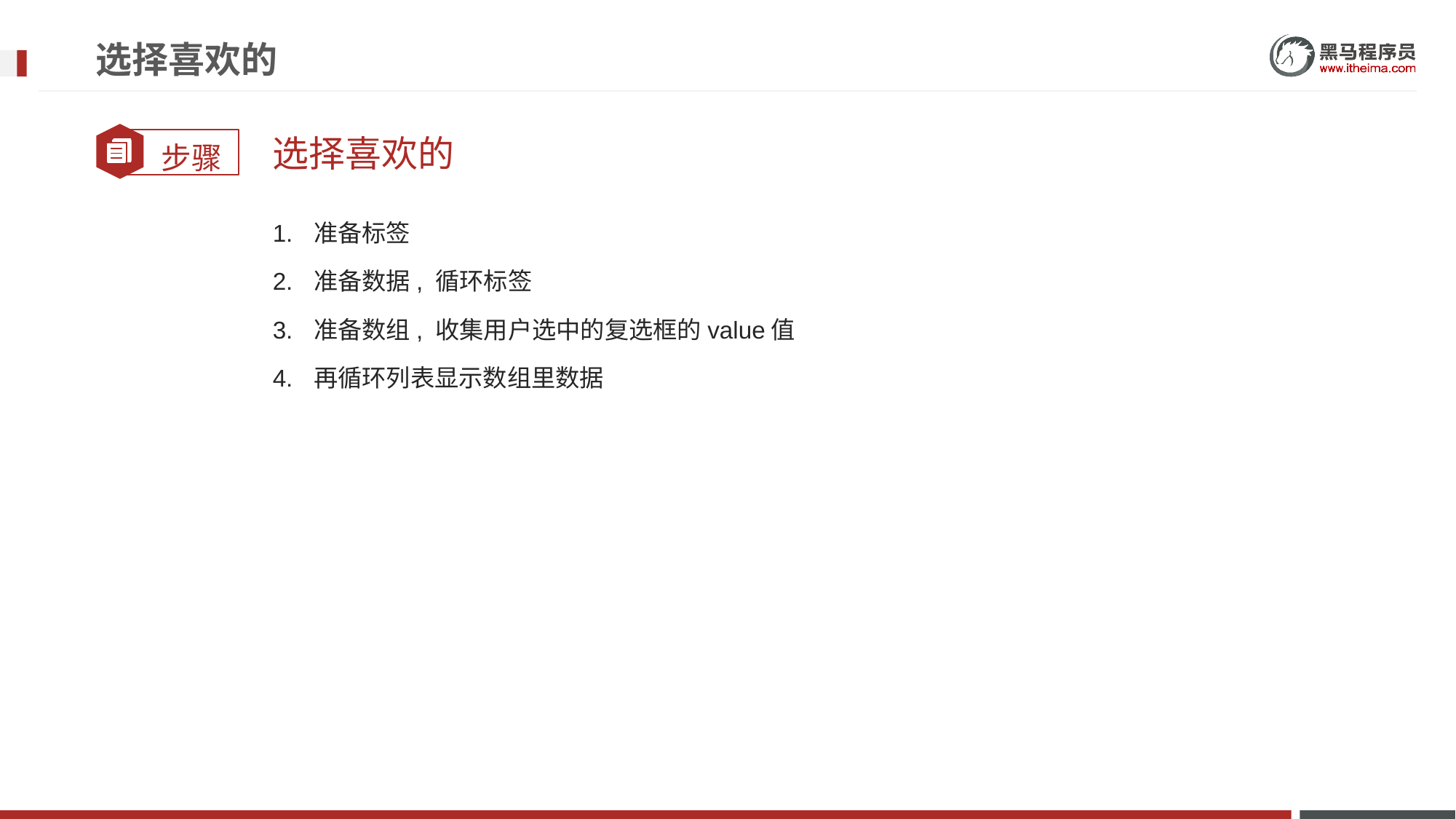

# 选择喜欢的
选择喜欢的
准备标签
准备数据, 循环标签
准备数组, 收集用户选中的复选框的value值
再循环列表显示数组里数据